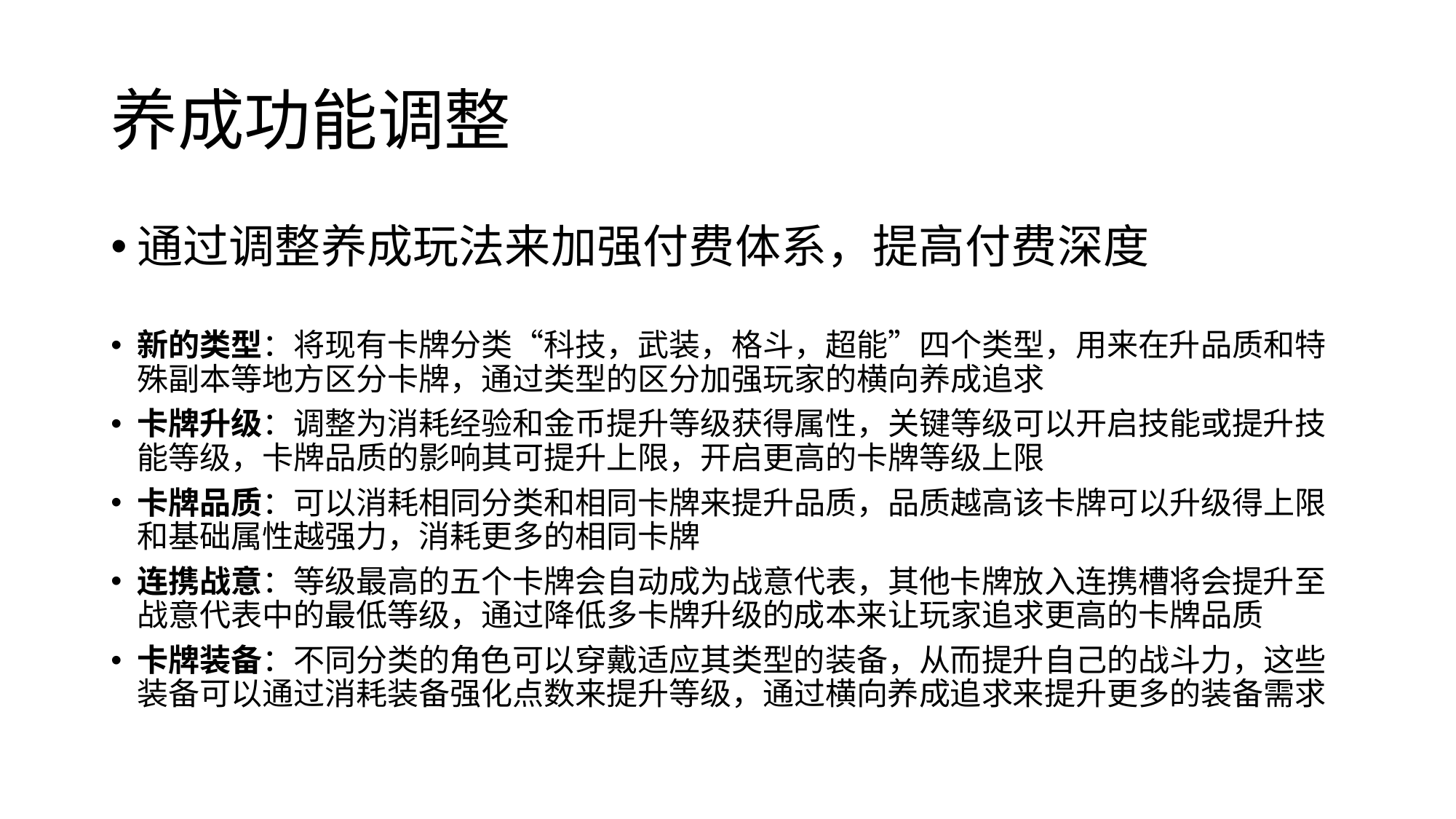

# 养成功能调整
通过调整养成玩法来加强付费体系，提高付费深度

新的类型：将现有卡牌分类“科技，武装，格斗，超能”四个类型，用来在升品质和特殊副本等地方区分卡牌，通过类型的区分加强玩家的横向养成追求
卡牌升级：调整为消耗经验和金币提升等级获得属性，关键等级可以开启技能或提升技能等级，卡牌品质的影响其可提升上限，开启更高的卡牌等级上限
卡牌品质：可以消耗相同分类和相同卡牌来提升品质，品质越高该卡牌可以升级得上限和基础属性越强力，消耗更多的相同卡牌
连携战意：等级最高的五个卡牌会自动成为战意代表，其他卡牌放入连携槽将会提升至战意代表中的最低等级，通过降低多卡牌升级的成本来让玩家追求更高的卡牌品质
卡牌装备：不同分类的角色可以穿戴适应其类型的装备，从而提升自己的战斗力，这些装备可以通过消耗装备强化点数来提升等级，通过横向养成追求来提升更多的装备需求